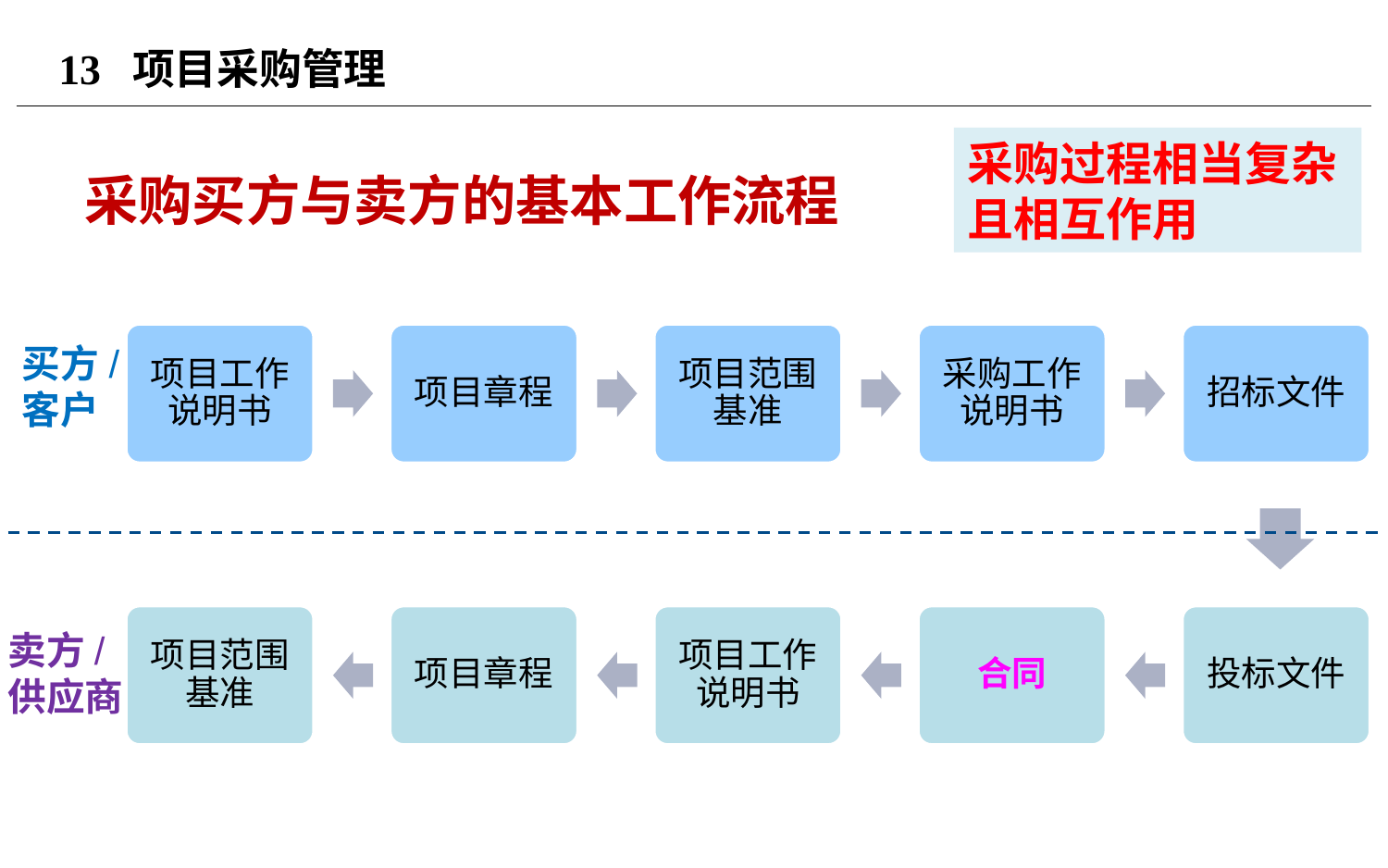

# 13  项目采购管理
采购买方与卖方的基本工作流程

采购过程相当复杂且相互作用
项目工作说明书
项目章程
项目范围基准
采购工作说明书
招标文件

买方/
客户

项目范围基准
项目章程
项目工作说明书
合同
投标文件

卖方/
供应商